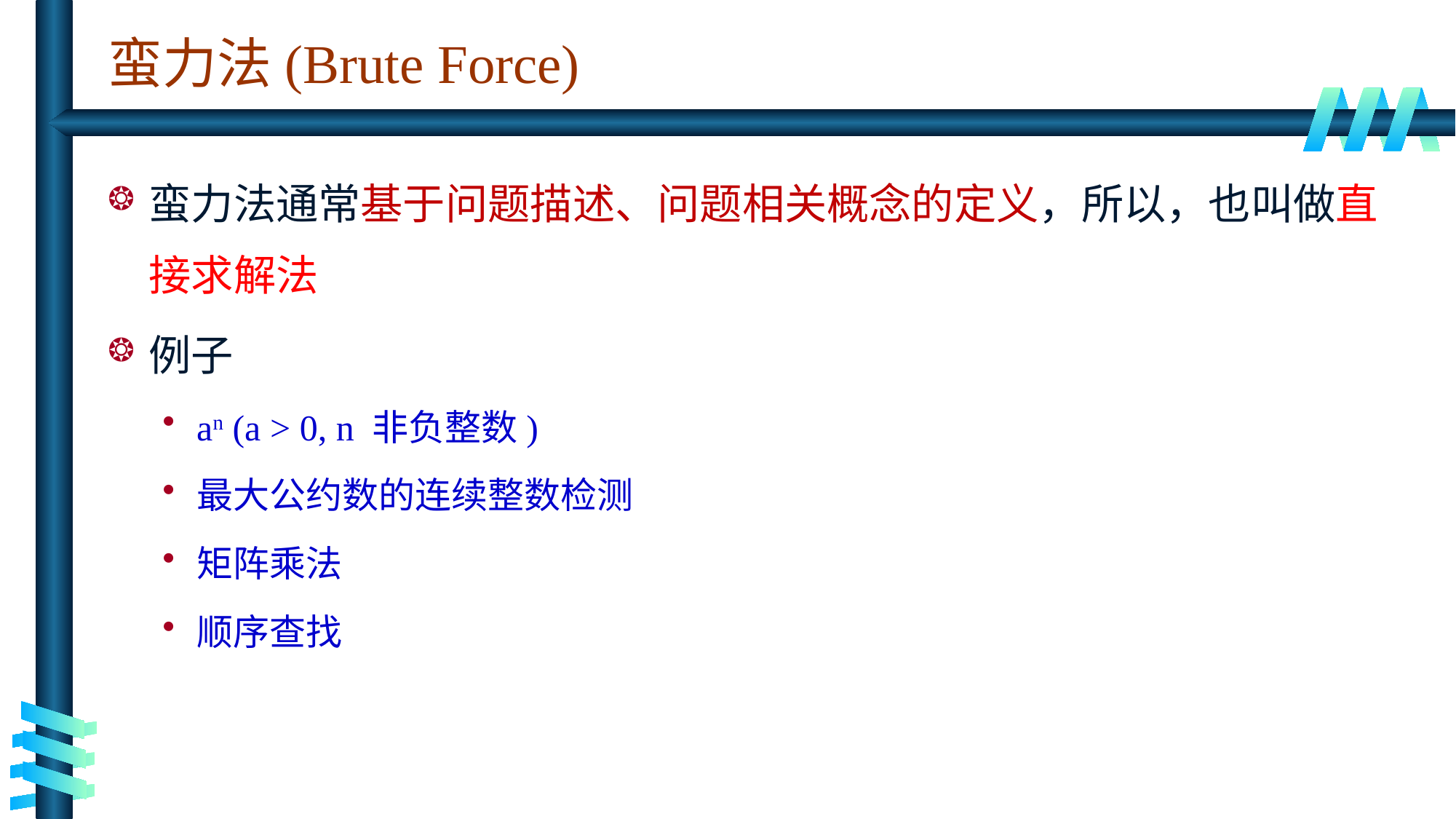

# 蛮力法(Brute Force)
蛮力法通常基于问题描述、问题相关概念的定义，所以，也叫做直接求解法
例子
an (a > 0, n 非负整数)
最大公约数的连续整数检测
矩阵乘法
顺序查找